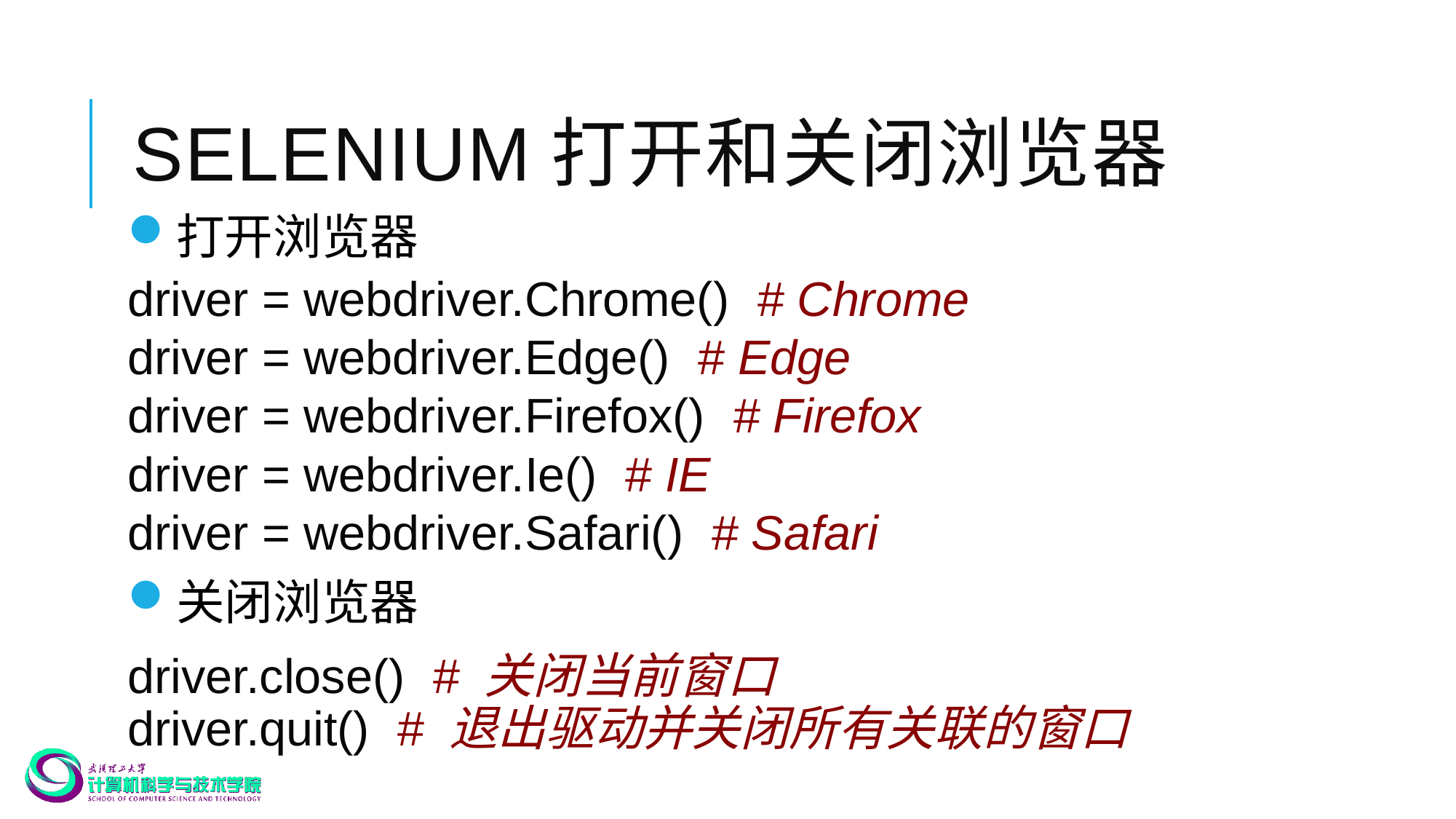

# Selenium打开和关闭浏览器
打开浏览器
driver = webdriver.Chrome()  # Chrome
driver = webdriver.Edge()  # Edge
driver = webdriver.Firefox()  # Firefox
driver = webdriver.Ie()  # IE
driver = webdriver.Safari()  # Safari
关闭浏览器
driver.close()  # 关闭当前窗口
driver.quit()  # 退出驱动并关闭所有关联的窗口